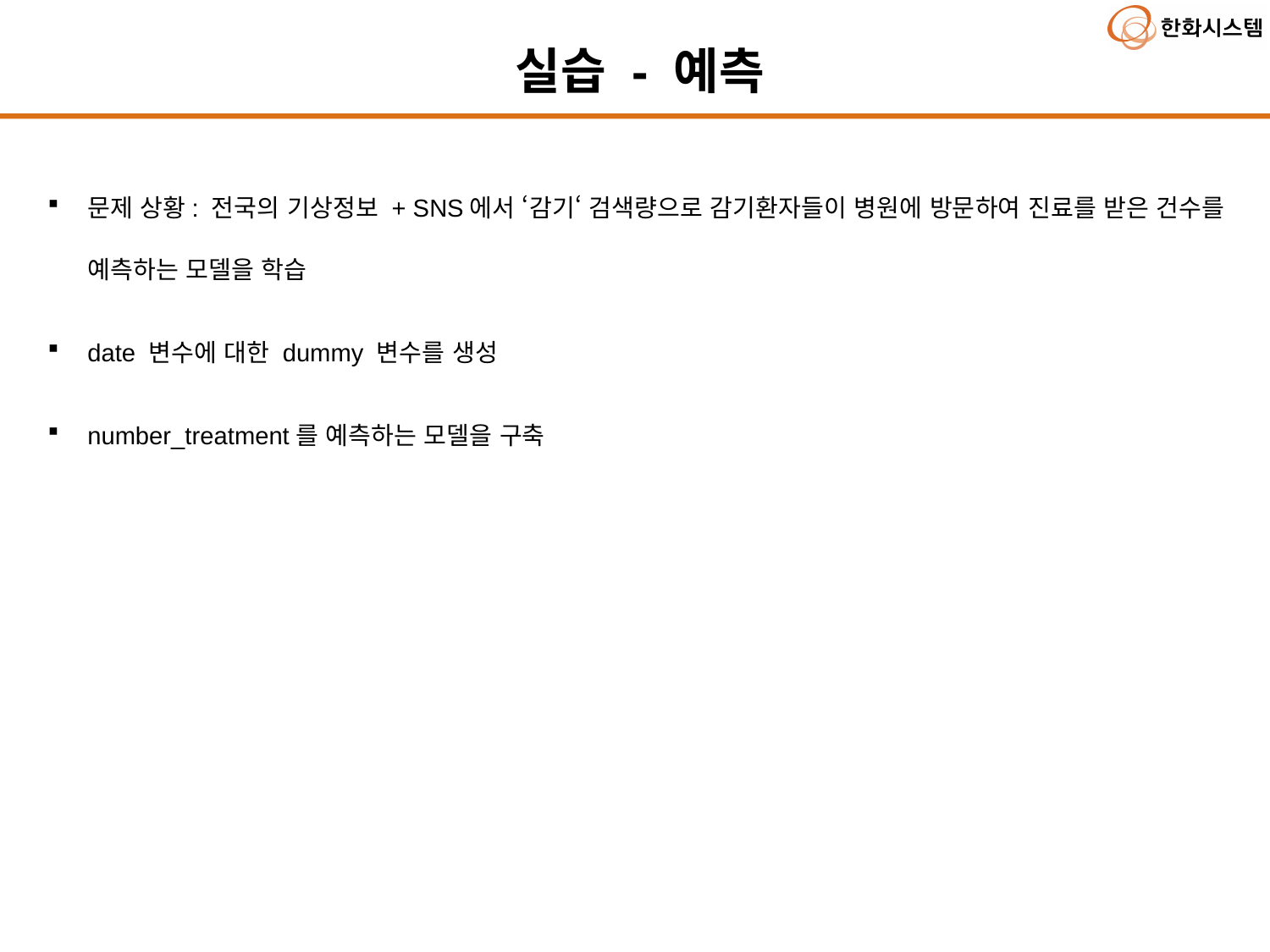

실습 - 예측
문제 상황: 전국의 기상정보 + SNS에서 ‘감기‘ 검색량으로 감기환자들이 병원에 방문하여 진료를 받은 건수를 예측하는 모델을 학습
date 변수에 대한 dummy 변수를 생성
number_treatment를 예측하는 모델을 구축